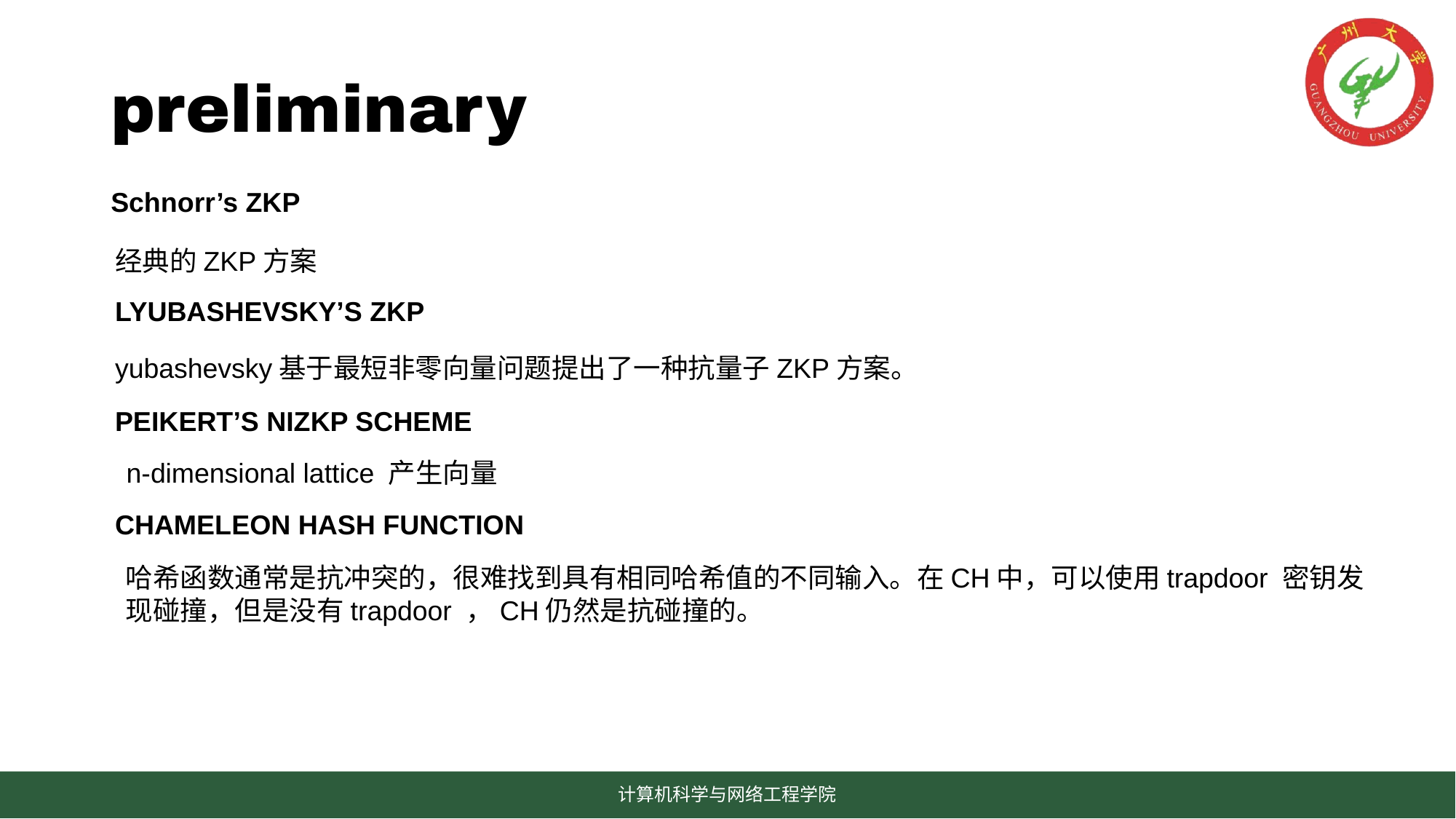

# preliminary
Schnorr’s ZKP
经典的ZKP方案
LYUBASHEVSKY’S ZKP
yubashevsky基于最短非零向量问题提出了一种抗量子ZKP方案。
PEIKERT’S NIZKP SCHEME
n-dimensional lattice 产生向量
CHAMELEON HASH FUNCTION
哈希函数通常是抗冲突的，很难找到具有相同哈希值的不同输入。在CH中，可以使用trapdoor 密钥发现碰撞，但是没有trapdoor ，CH仍然是抗碰撞的。

计算机科学与网络工程学院